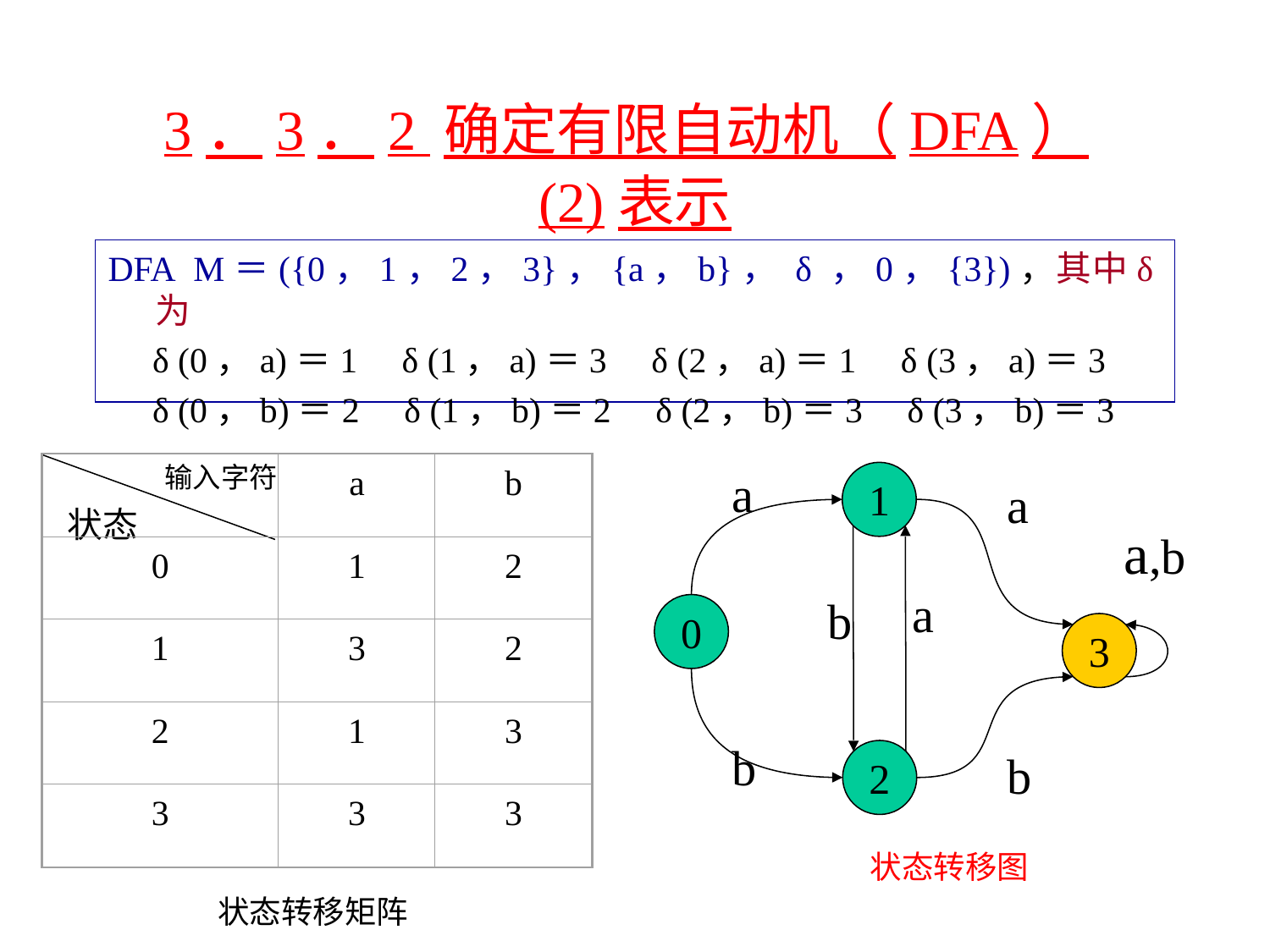

# 3．3．2 确定有限自动机（DFA） (2)表示

DFA  M＝({0，1，2，3}，{a，b}， δ ，0，{3})，其中δ为
     δ (0，a)＝1     δ (1，a)＝3     δ (2，a)＝1     δ (3，a)＝3
     δ (0，b)＝2     δ (1，b)＝2     δ (2，b)＝3     δ (3，b)＝3
       输入字符

状态

a

b

0

1

2

1

3

2

2

1

3

3

3

3

a
1
a
a,b
a
b
0
3
b
b
2
状态转移图
状态转移矩阵